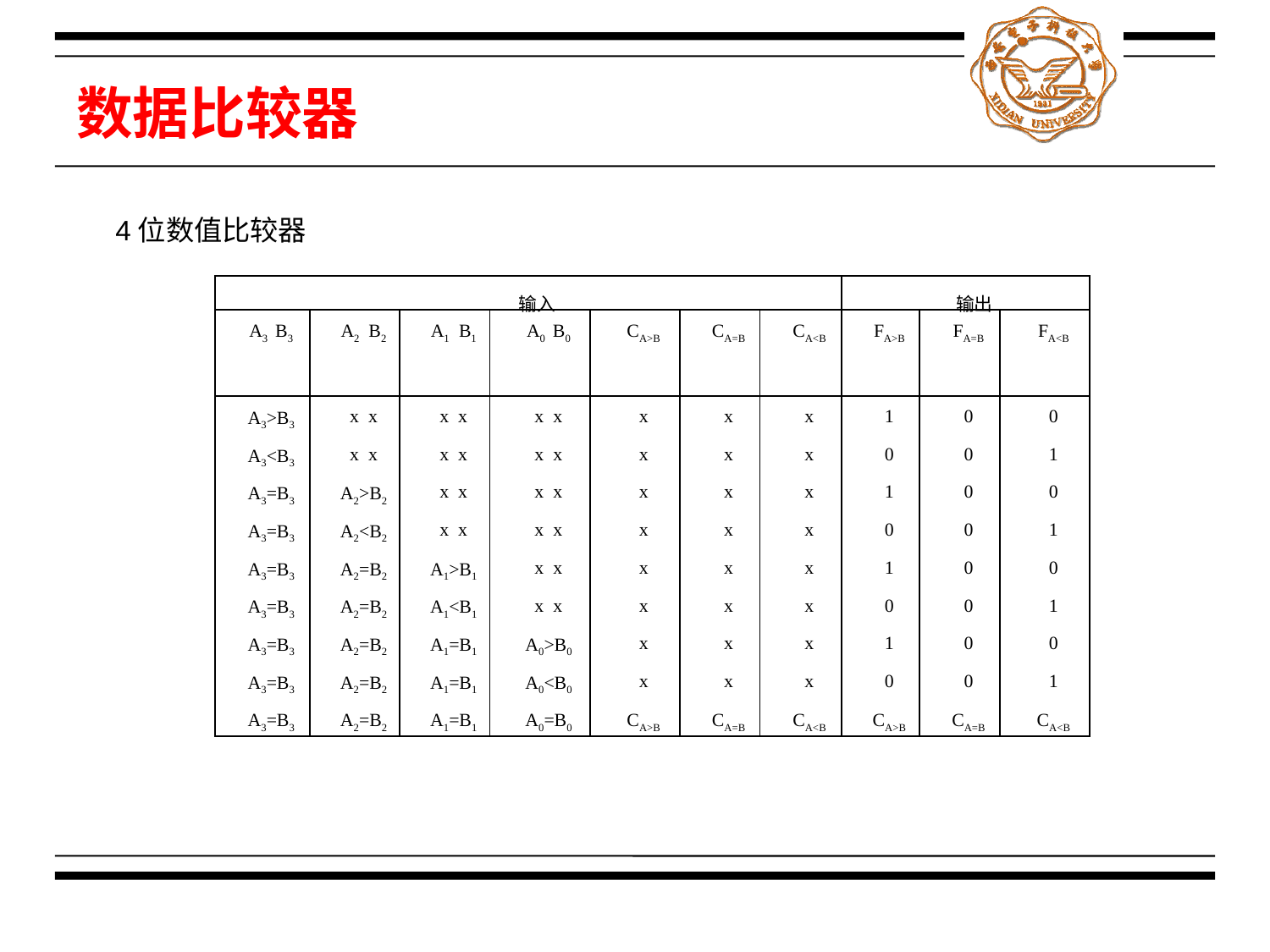

# 数据比较器
4位数值比较器
| 输入 |  |  |  |  |  |  | 输出 |  |  |
| --- | --- | --- | --- | --- | --- | --- | --- | --- | --- |
| A3 B3 | A2 B2 | A1 B1 | A0 B0 | CA>B | CA=B | CA<B | FA>B | FA=B | FA<B |
| A3>B3 | x x | x x | x x | x | x | x | 1 | 0 | 0 |
| A3<B3 | x x | x x | x x | x | x | x | 0 | 0 | 1 |
| A3=B3 | A2>B2 | x x | x x | x | x | x | 1 | 0 | 0 |
| A3=B3 | A2<B2 | x x | x x | x | x | x | 0 | 0 | 1 |
| A3=B3 | A2=B2 | A1>B1 | x x | x | x | x | 1 | 0 | 0 |
| A3=B3 | A2=B2 | A1<B1 | x x | x | x | x | 0 | 0 | 1 |
| A3=B3 | A2=B2 | A1=B1 | A0>B0 | x | x | x | 1 | 0 | 0 |
| A3=B3 | A2=B2 | A1=B1 | A0<B0 | x | x | x | 0 | 0 | 1 |
| A3=B3 | A2=B2 | A1=B1 | A0=B0 | CA>B | CA=B | CA<B | CA>B | CA=B | CA<B |